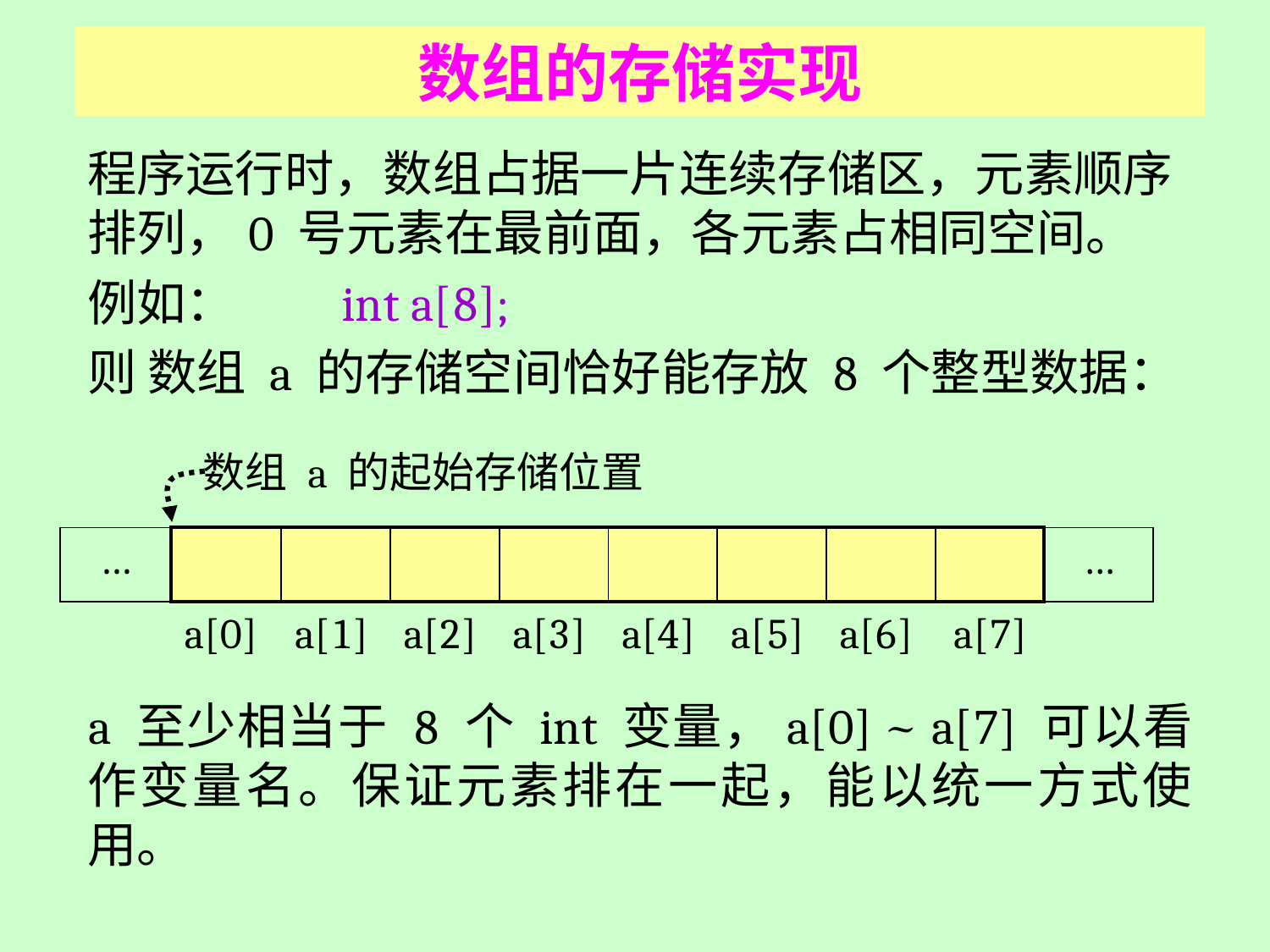

# 数组的存储实现
程序运行时，数组占据一片连续存储区，元素顺序排列，0 号元素在最前面，各元素占相同空间。
例如：	int a[8];
则 数组 a 的存储空间恰好能存放 8 个整型数据：
数组 a 的起始存储位置

| … |  |  |  |  |  |  |  |  | … |
| --- | --- | --- | --- | --- | --- | --- | --- | --- | --- |
|  | a[0] | a[1] | a[2] | a[3] | a[4] | a[5] | a[6] | a[7] |  |
a 至少相当于 8 个 int 变量，a[0] ~ a[7] 可以看作变量名。保证元素排在一起，能以统一方式使用。
12